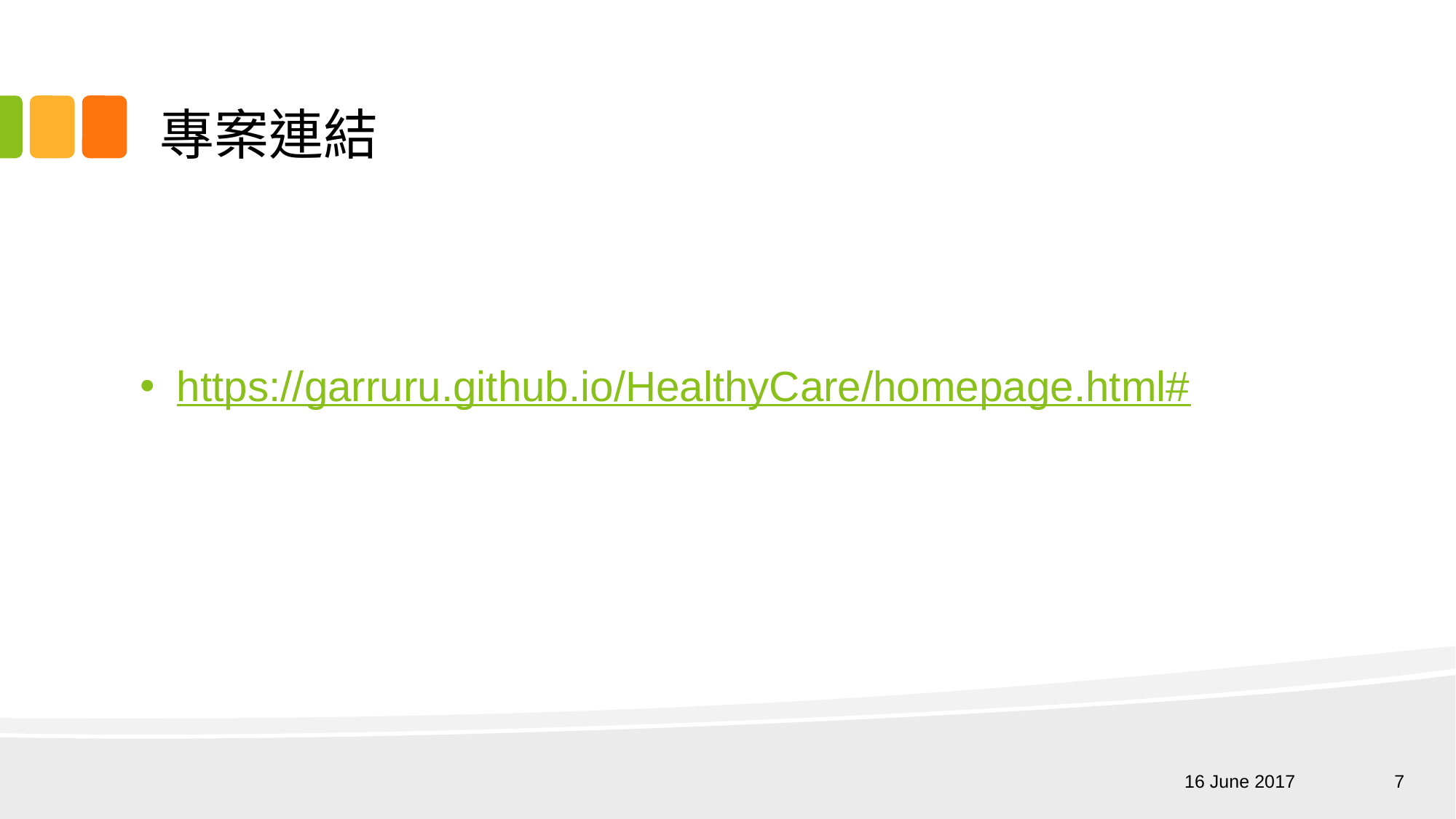

# 專案連結
https://garruru.github.io/HealthyCare/homepage.html#
16 June 2017
7